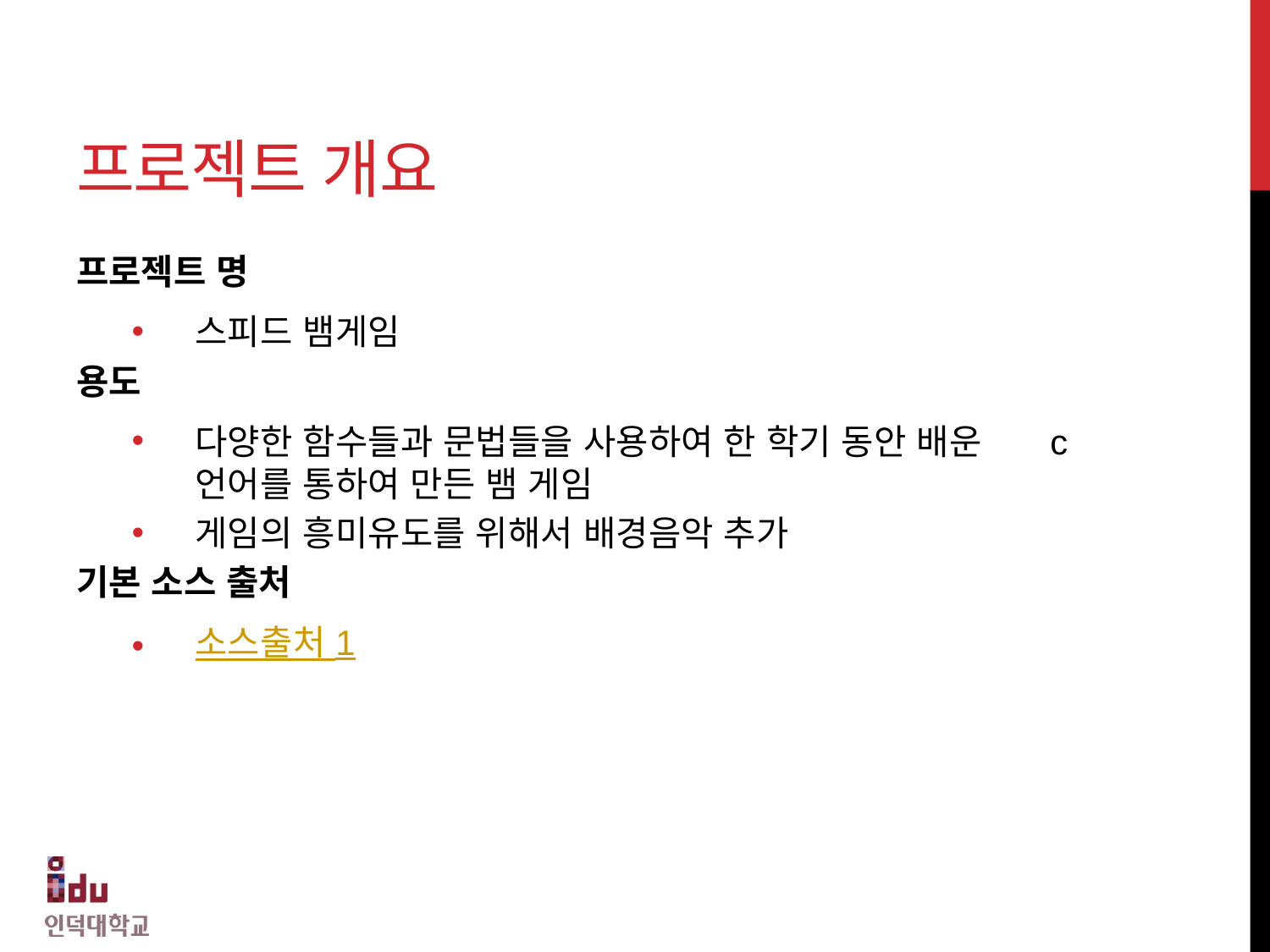

# 프로젝트 개요
프로젝트 명
스피드 뱀게임
용도
다양한 함수들과 문법들을 사용하여 한 학기 동안 배운      c 언어를 통하여 만든 뱀 게임
게임의 흥미유도를 위해서 배경음악 추가
기본 소스 출처
소스출처 1